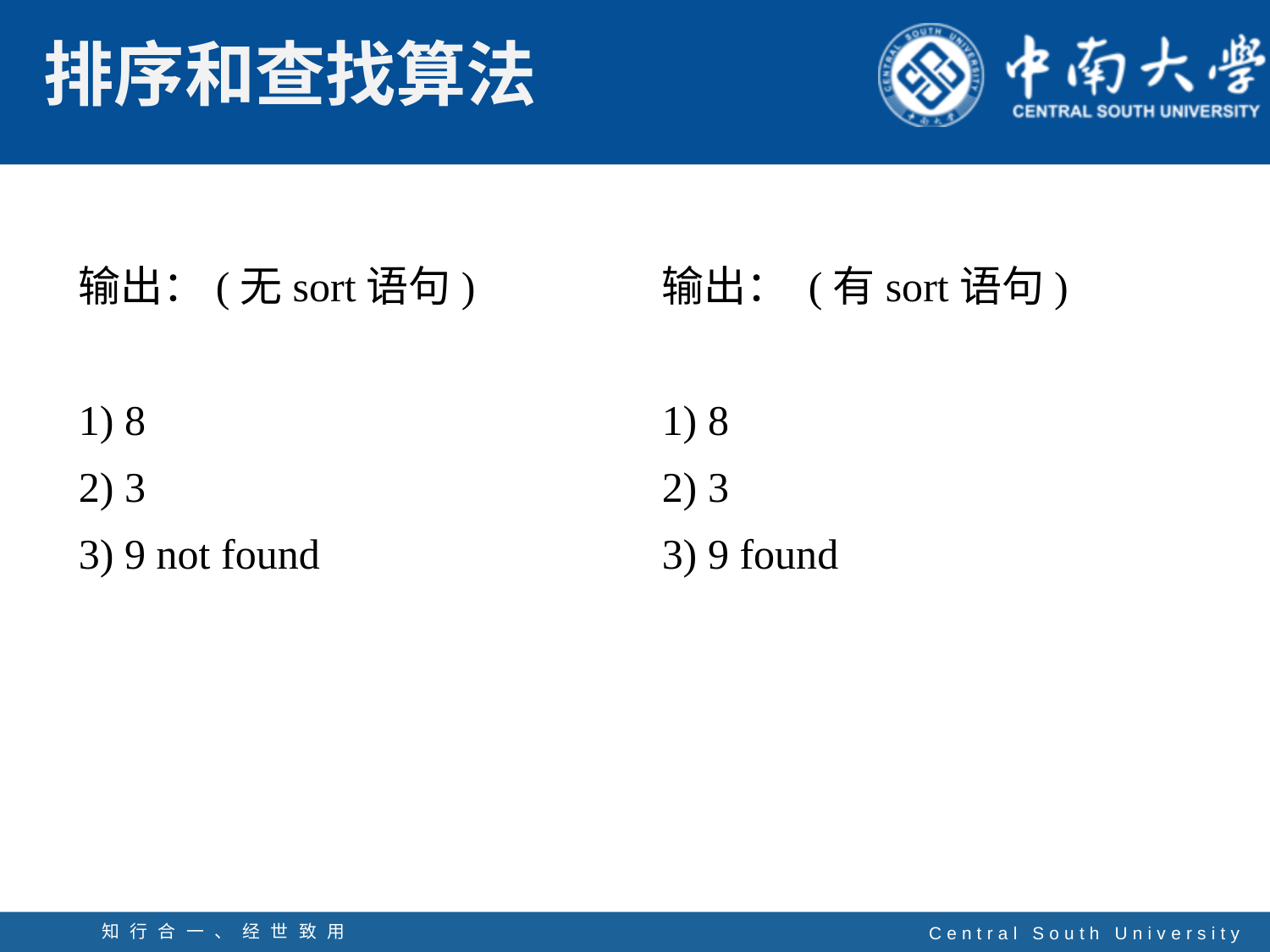

输出： (有sort语句)

1) 8
2) 3
3) 9 found
输出：(无sort语句)

1) 8
2) 3
3) 9 not found

知行合一、经世致用
自强不息 厚德载物
Central South University
42